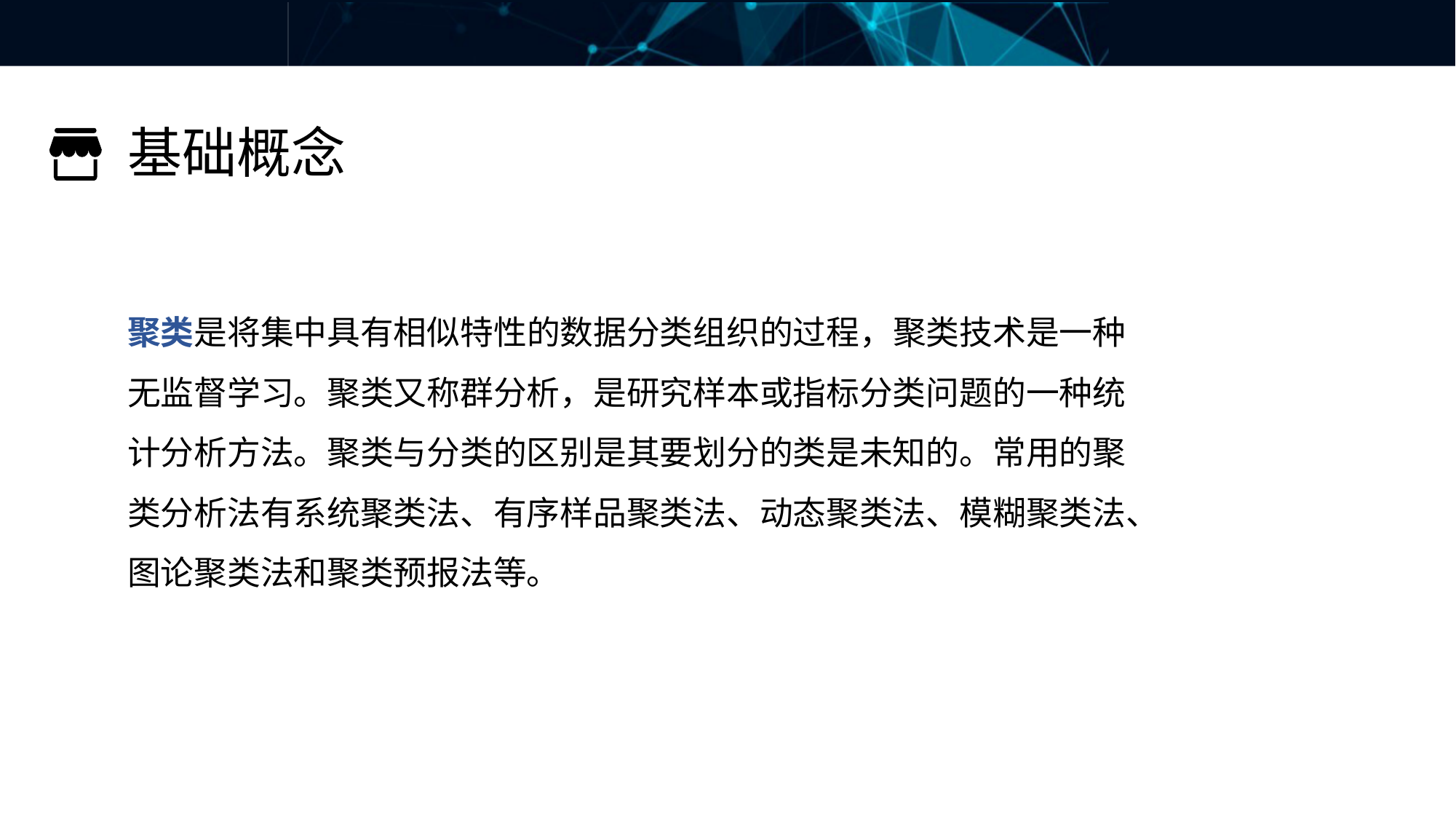

基础概念

聚类是将集中具有相似特性的数据分类组织的过程，聚类技术是一种无监督学习。聚类又称群分析，是研究样本或指标分类问题的一种统计分析方法。聚类与分类的区别是其要划分的类是未知的。常用的聚类分析法有系统聚类法、有序样品聚类法、动态聚类法、模糊聚类法、图论聚类法和聚类预报法等。